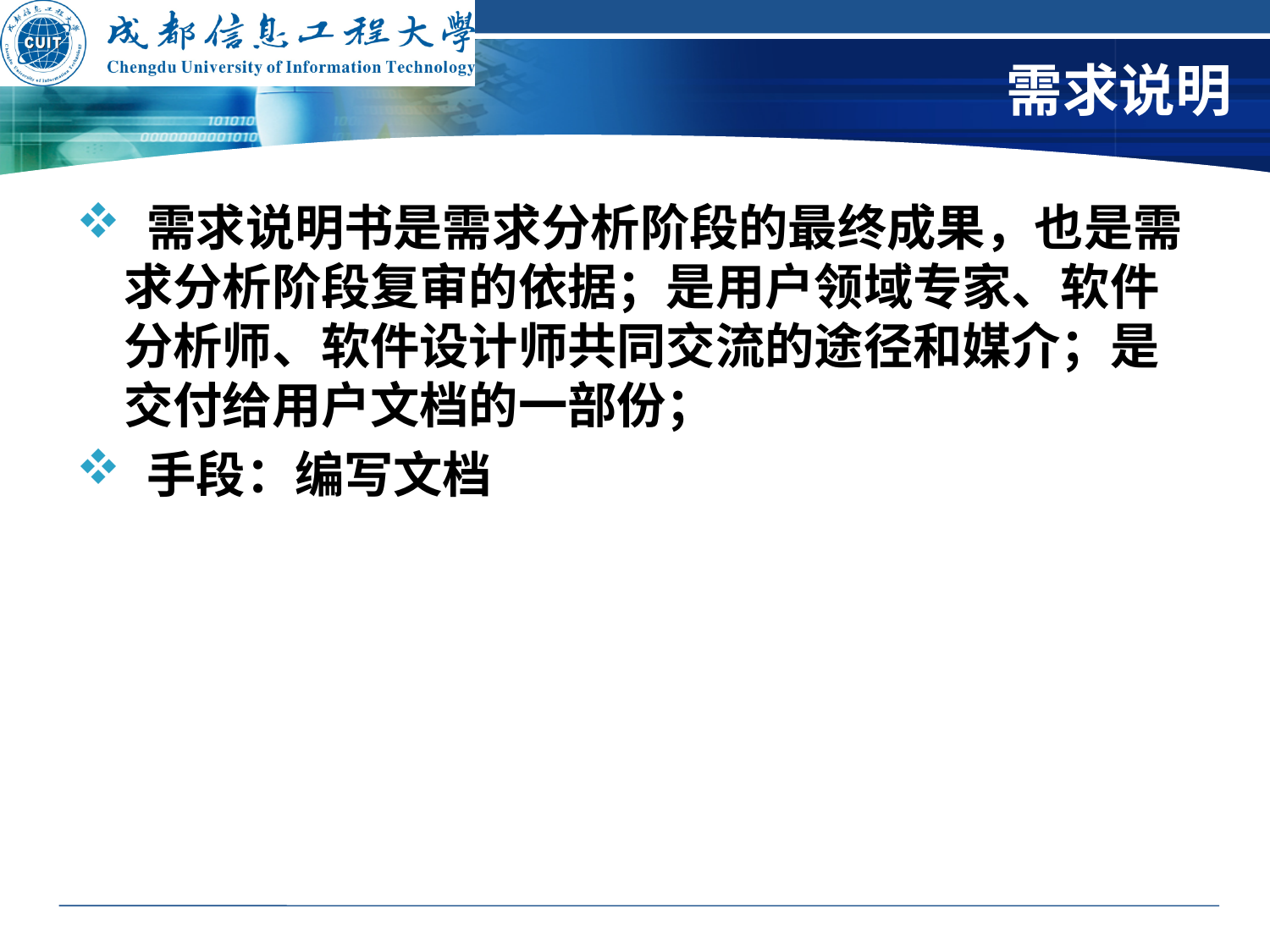

# 需求说明
 需求说明书是需求分析阶段的最终成果，也是需求分析阶段复审的依据；是用户领域专家、软件分析师、软件设计师共同交流的途径和媒介；是交付给用户文档的一部份；
 手段：编写文档